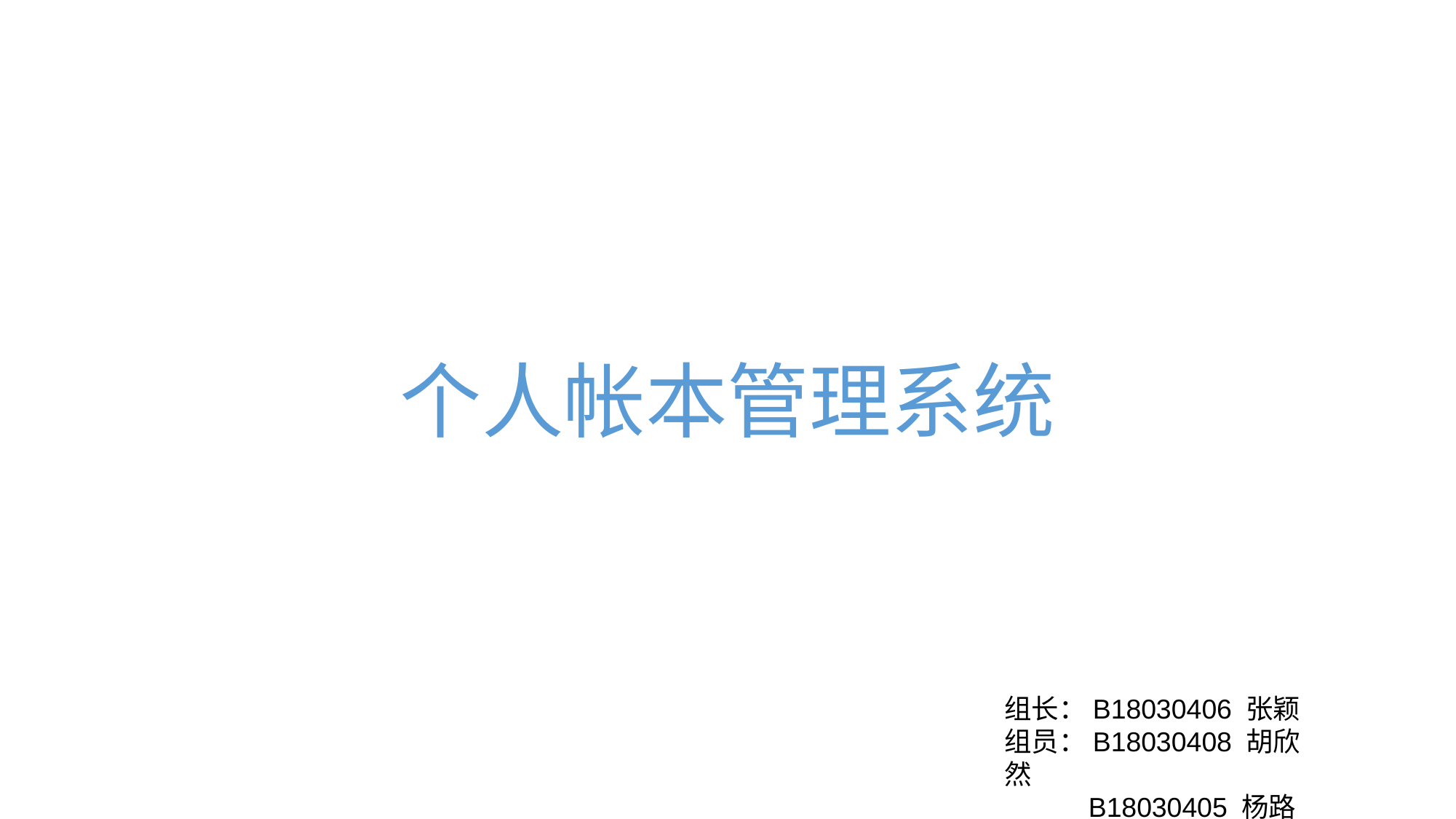

个人帐本管理系统
组长：B18030406 张颖
组员：B18030408 胡欣然
           B18030405 杨路玥